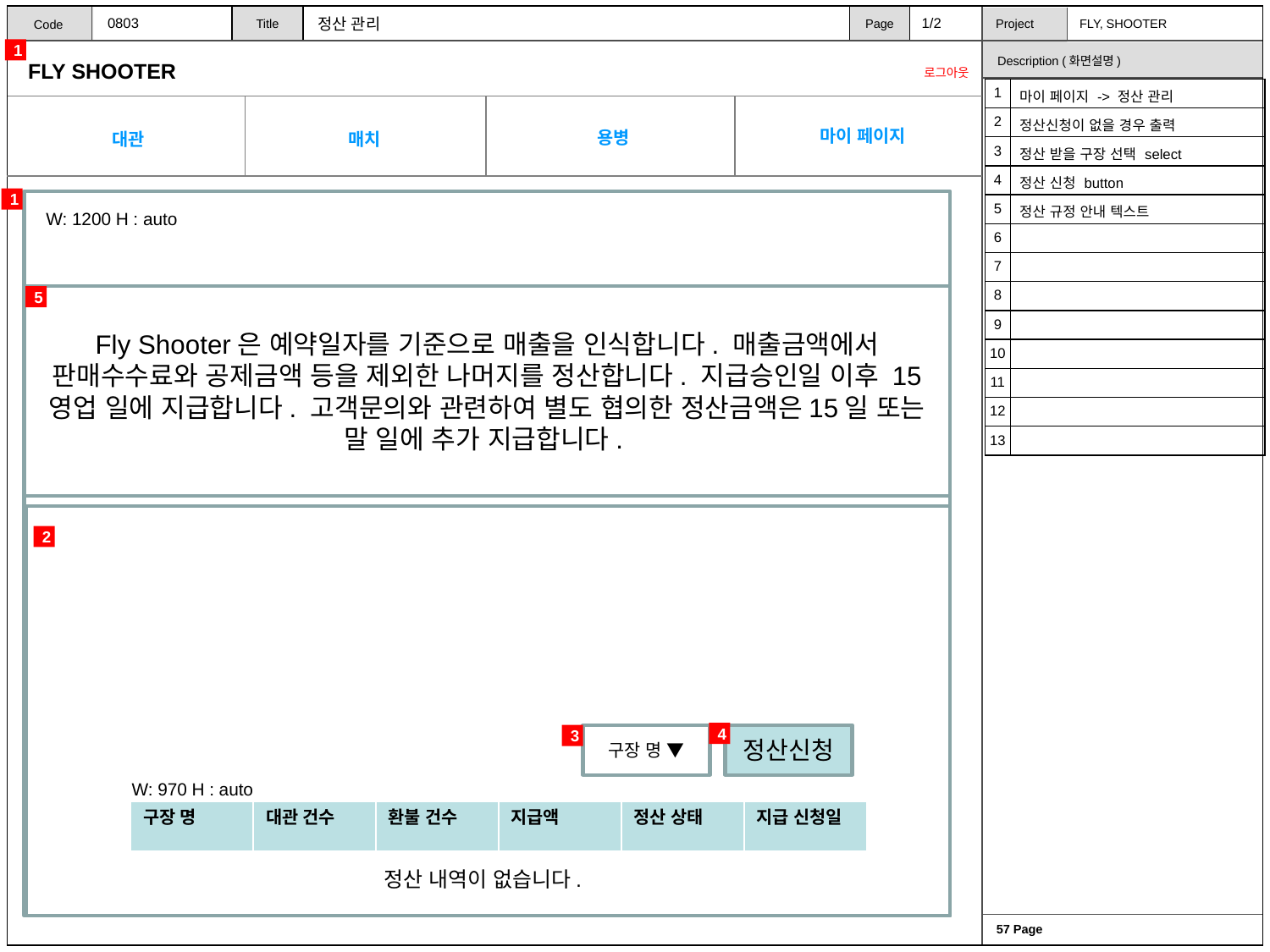

0803
1/2
정산 관리
1
| 1 | 마이 페이지 -> 정산 관리 |
| --- | --- |
| 2 | 정산신청이 없을 경우 출력 |
| 3 | 정산 받을 구장 선택 select |
| 4 | 정산 신청 button |
| 5 | 정산 규정 안내 텍스트 |
| 6 |  |
| 7 |  |
| 8 |  |
| 9 |  |
| 10 |  |
| 11 |  |
| 12 |  |
| 13 |  |
1

W: 1200 H : auto
Fly Shooter은 예약일자를 기준으로 매출을 인식합니다. 매출금액에서 판매수수료와 공제금액 등을 제외한 나머지를 정산합니다. 지급승인일 이후 15 영업 일에 지급합니다. 고객문의와 관련하여 별도 협의한 정산금액은15일 또는 말 일에 추가 지급합니다.
5

2
4
3
구장 명 ▼
정산신청
W: 970 H : auto
| 구장 명 | 대관 건수 | 환불 건수 | 지급액 | 정산 상태 | 지급 신청일 |
| --- | --- | --- | --- | --- | --- |
정산 내역이 없습니다.